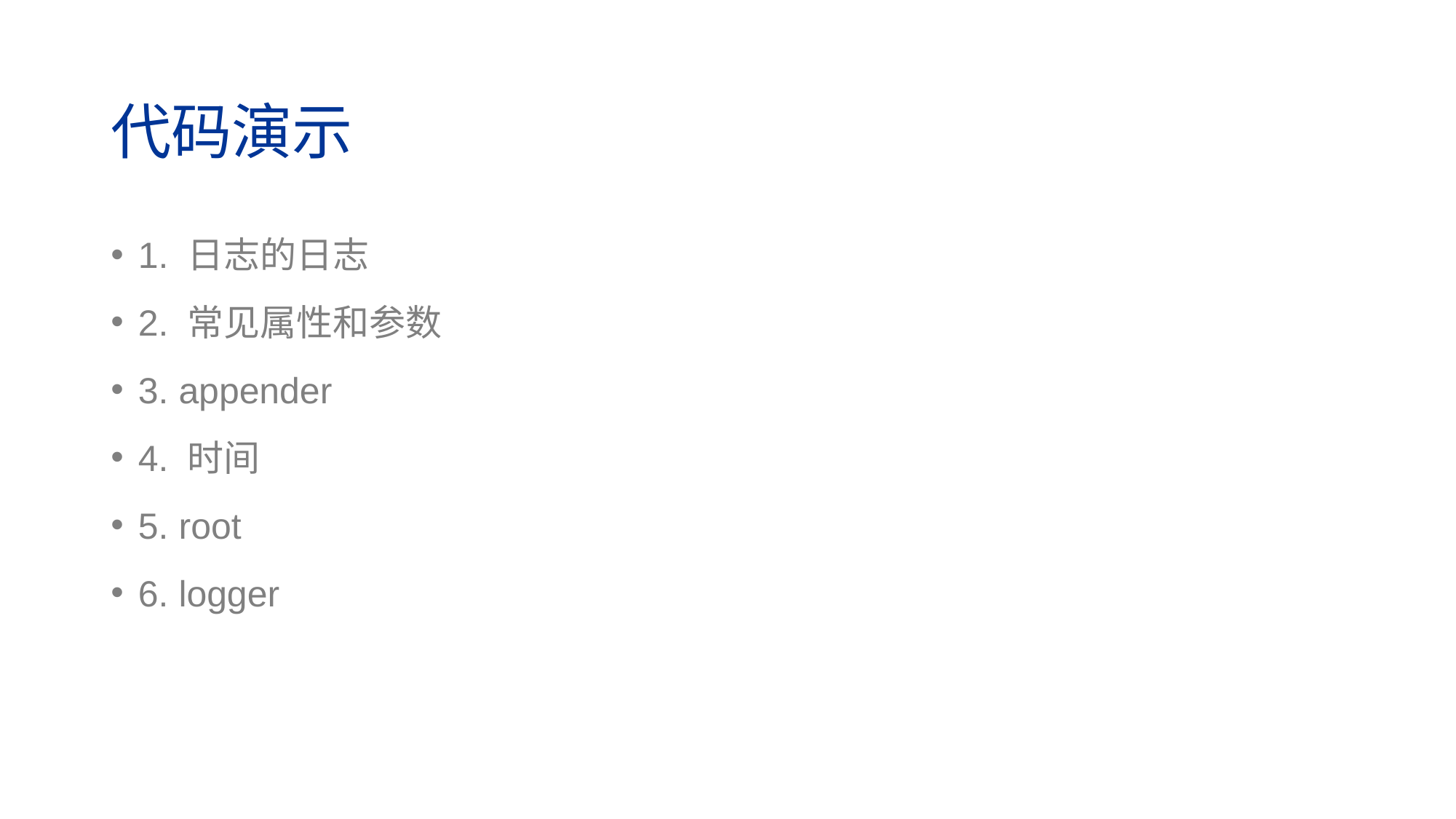

# 代码演示
1. 日志的日志
2. 常见属性和参数
3. appender
4. 时间
5. root
6. logger